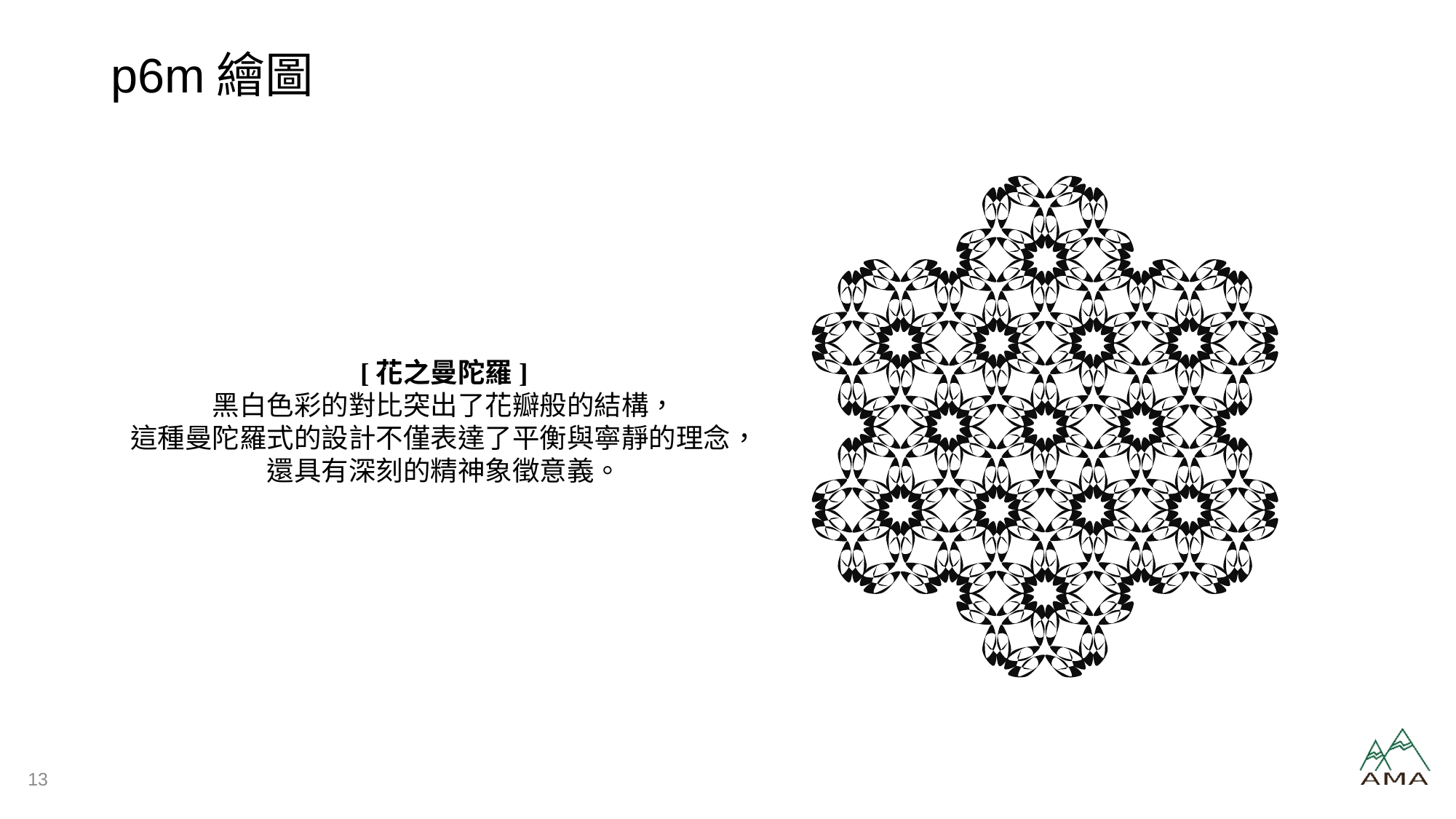

# p6m繪圖

[花之曼陀羅]
黑白色彩的對比突出了花瓣般的結構，
這種曼陀羅式的設計不僅表達了平衡與寧靜的理念，
還具有深刻的精神象徵意義。
13